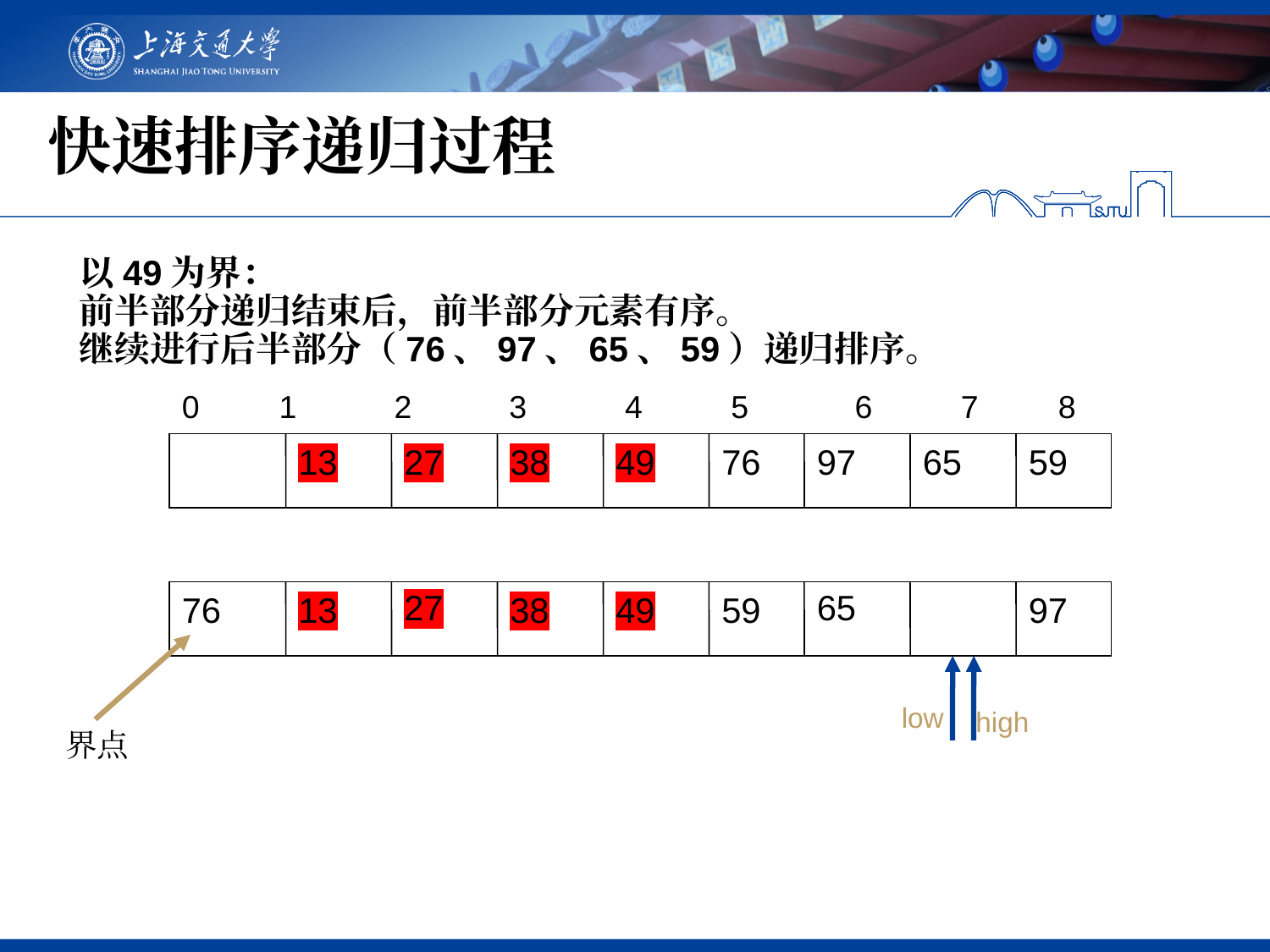

# 快速排序递归过程
以49为界：
前半部分递归结束后，前半部分元素有序。
继续进行后半部分（76、97、65、59）递归排序。
0         1           2           3	       4          5            6          7         8

13
27
38
49
76
97
65
59
27
65

76
13
38
49
59
97

low

high
界点